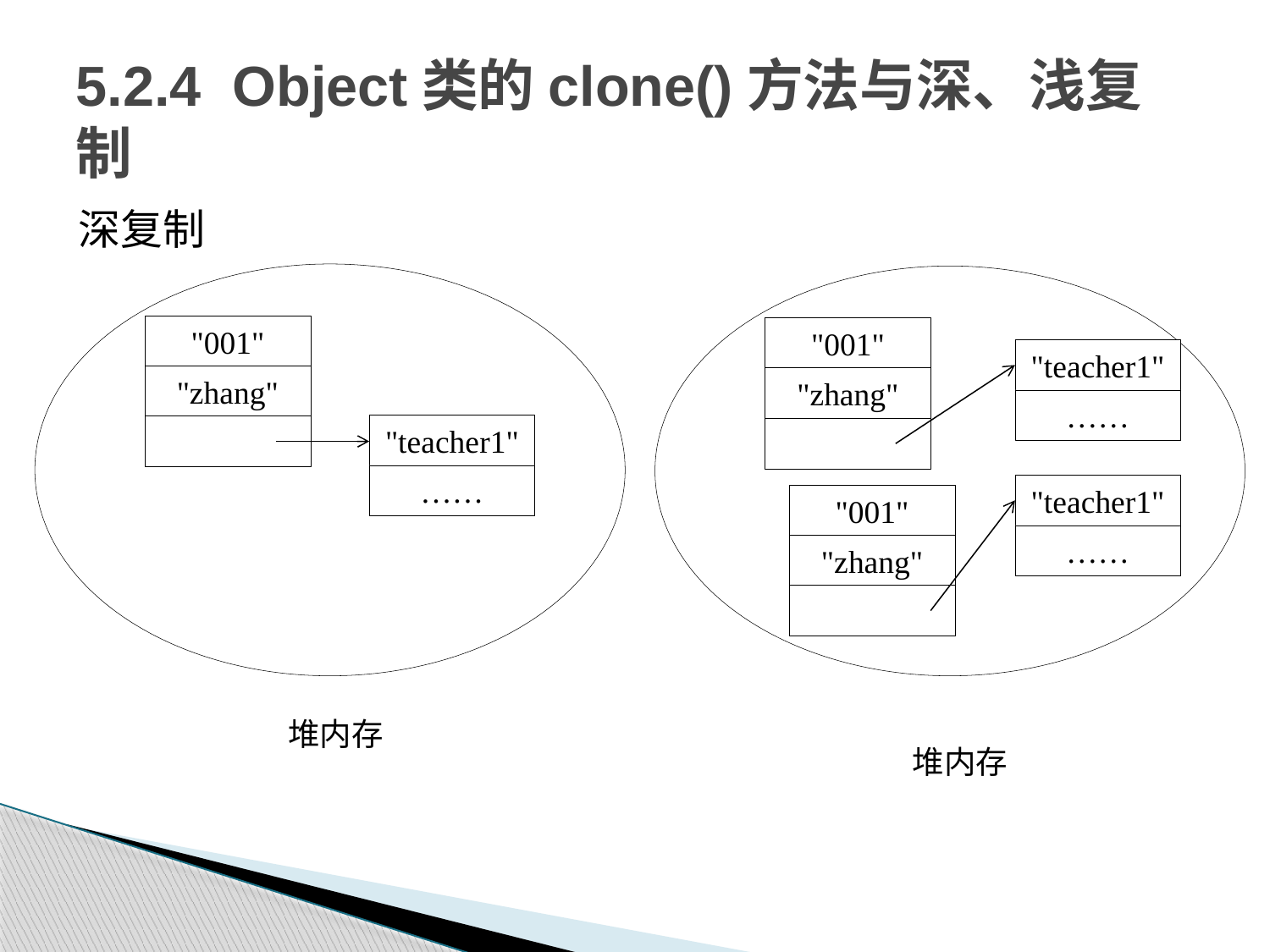

# 5.2.4  Object类的clone()方法与深、浅复制
深复制

"001"
"001"
"teacher1"
"zhang"
"zhang"
……
"teacher1"

……
"teacher1"
"001"
……
"zhang"

堆内存
堆内存